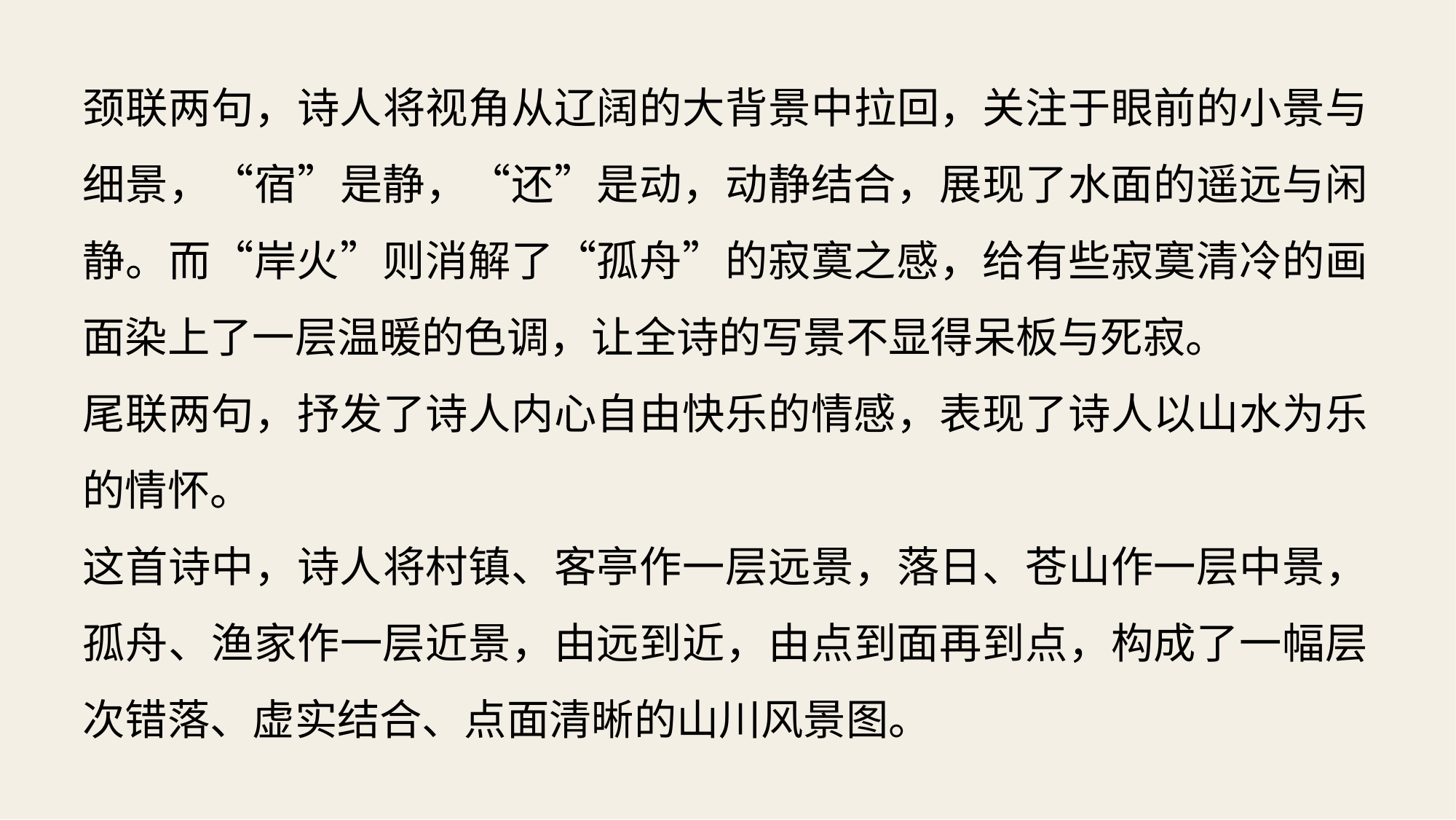

颈联两句，诗人将视角从辽阔的大背景中拉回，关注于眼前的小景与细景，“宿”是静，“还”是动，动静结合，展现了水面的遥远与闲静。而“岸火”则消解了“孤舟”的寂寞之感，给有些寂寞清冷的画面染上了一层温暖的色调，让全诗的写景不显得呆板与死寂。
尾联两句，抒发了诗人内心自由快乐的情感，表现了诗人以山水为乐的情怀。
这首诗中，诗人将村镇、客亭作一层远景，落日、苍山作一层中景，孤舟、渔家作一层近景，由远到近，由点到面再到点，构成了一幅层次错落、虚实结合、点面清晰的山川风景图。